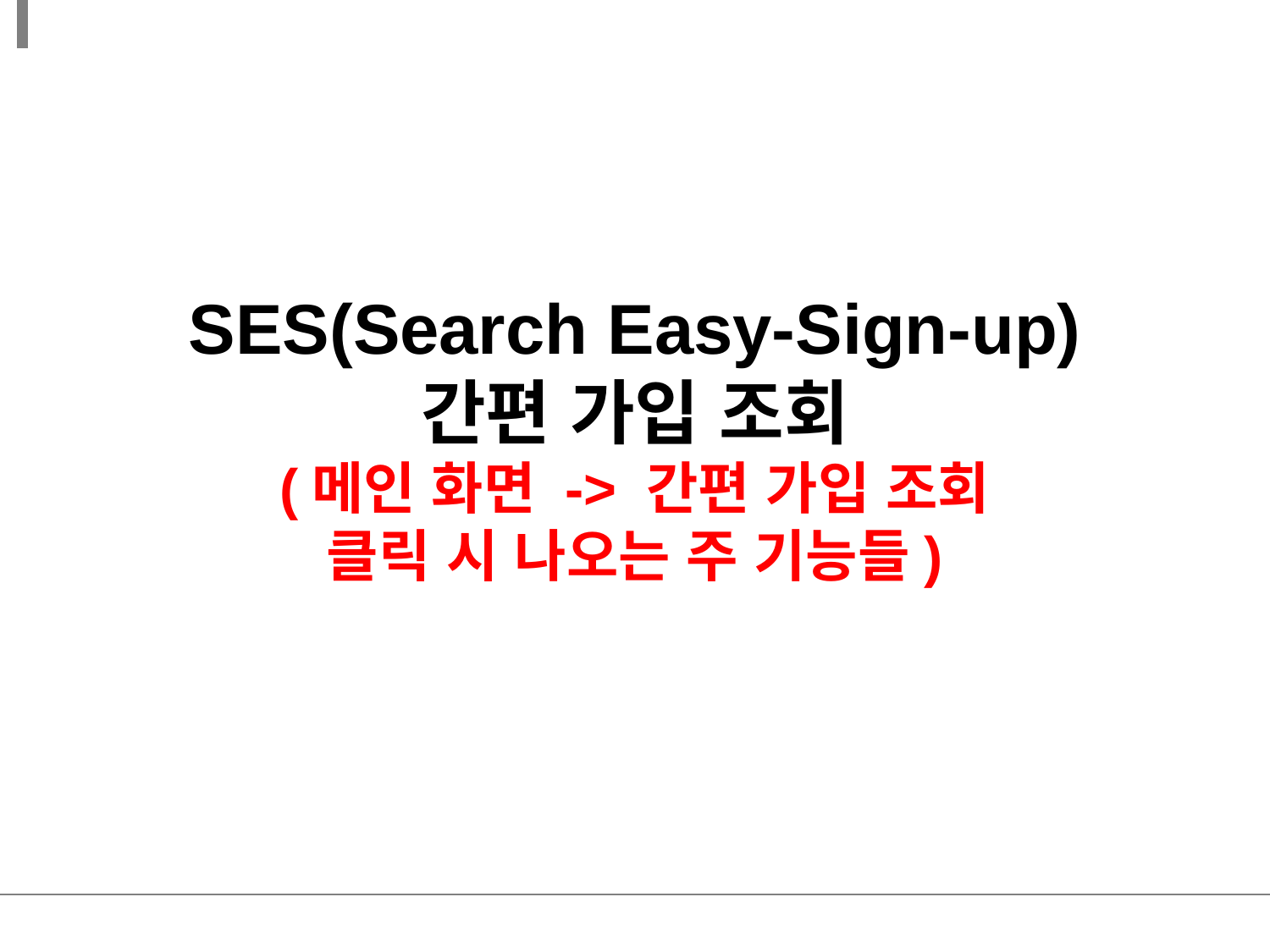

SES(Search Easy-Sign-up)
간편 가입 조회
(메인 화면 -> 간편 가입 조회
클릭 시 나오는 주 기능들)